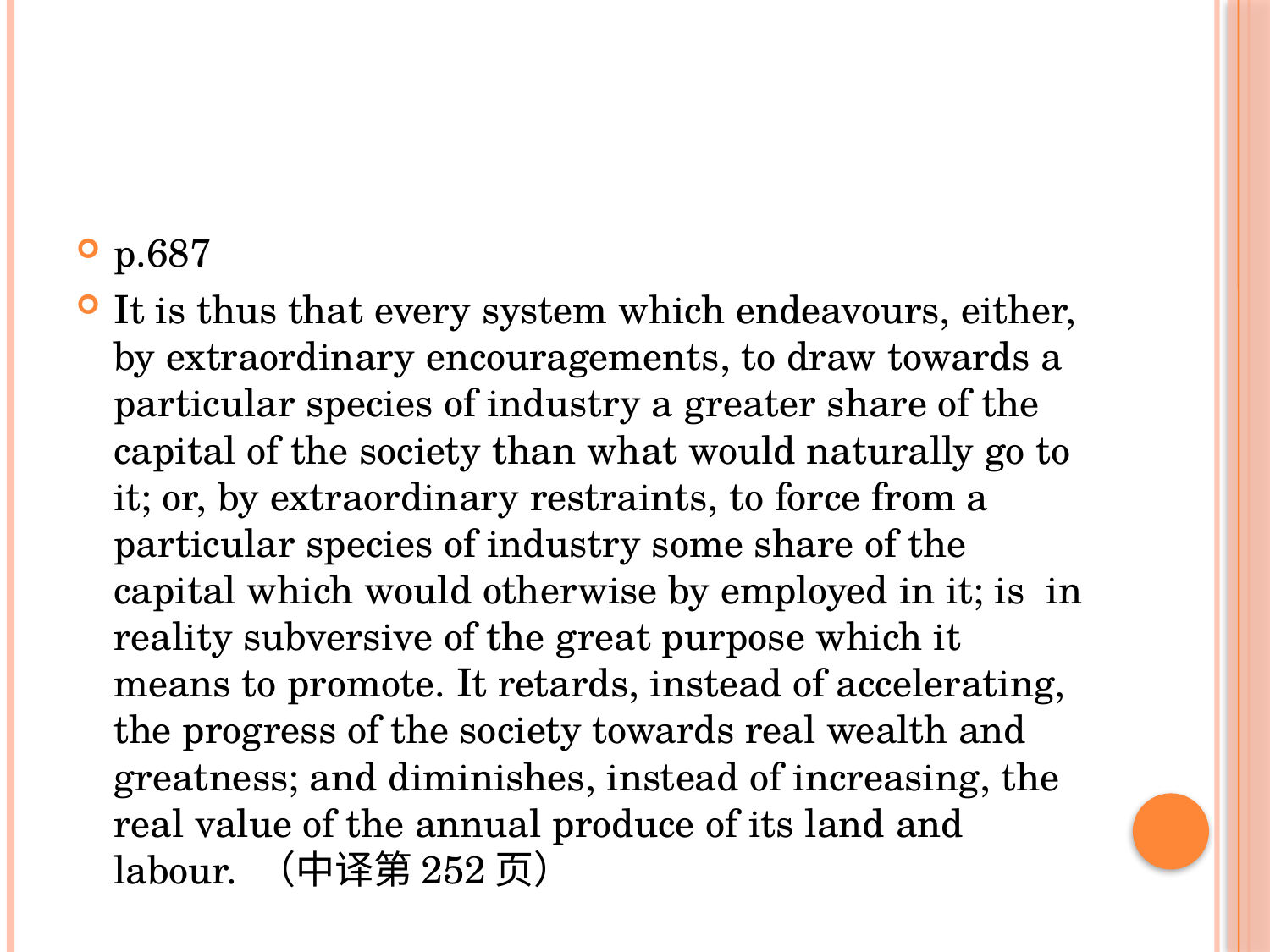

#
p.687
It is thus that every system which endeavours, either, by extraordinary encouragements, to draw towards a particular species of industry a greater share of the capital of the society than what would naturally go to it; or, by extraordinary restraints, to force from a particular species of industry some share of the capital which would otherwise by employed in it; is  in reality subversive of the great purpose which it means to promote. It retards, instead of accelerating, the progress of the society towards real wealth and greatness; and diminishes, instead of increasing, the real value of the annual produce of its land and labour. （中译第252页）